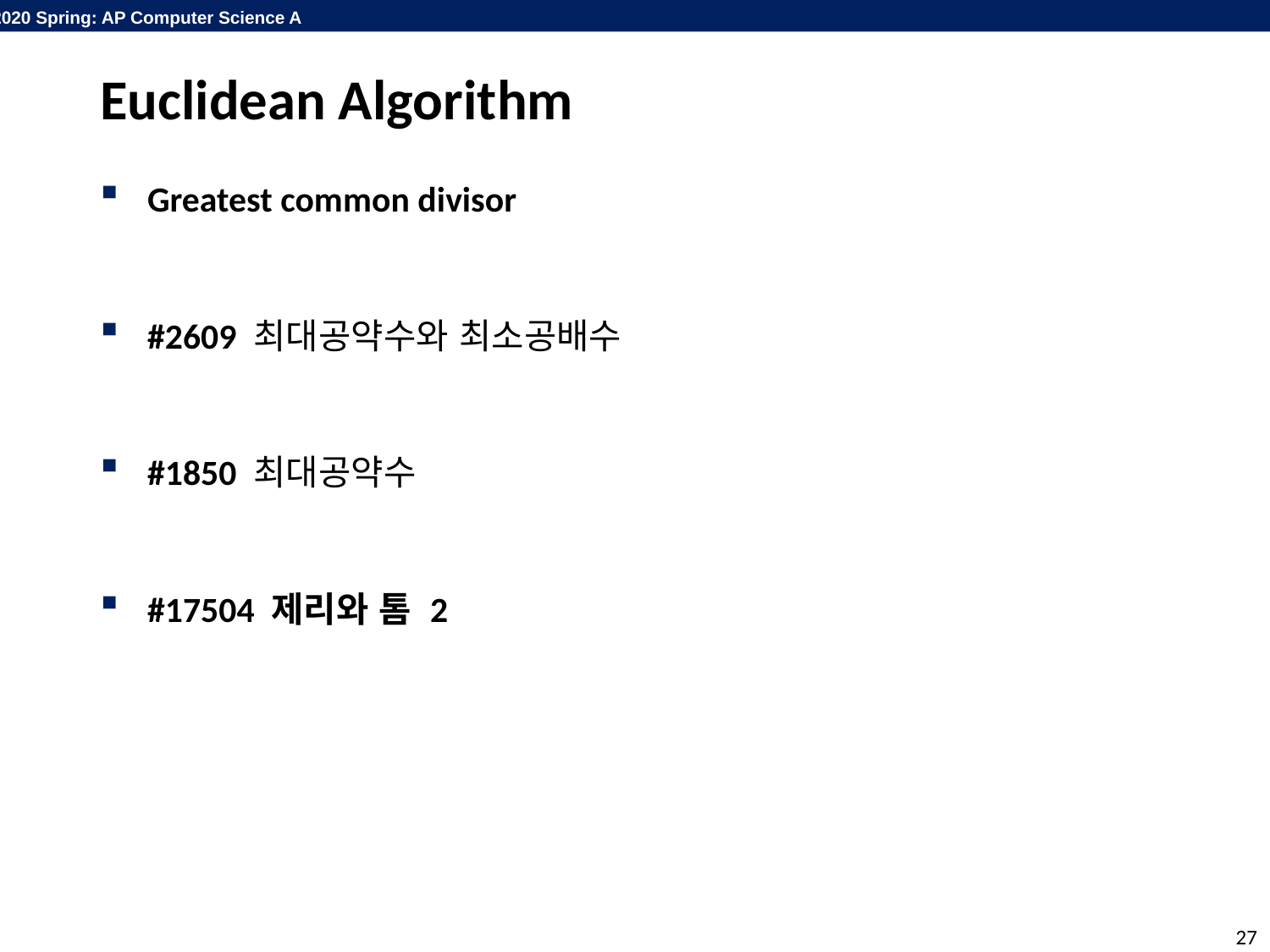

# Euclidean Algorithm
Greatest common divisor

#2609 최대공약수와 최소공배수

#1850 최대공약수

#17504 제리와 톰 2
27